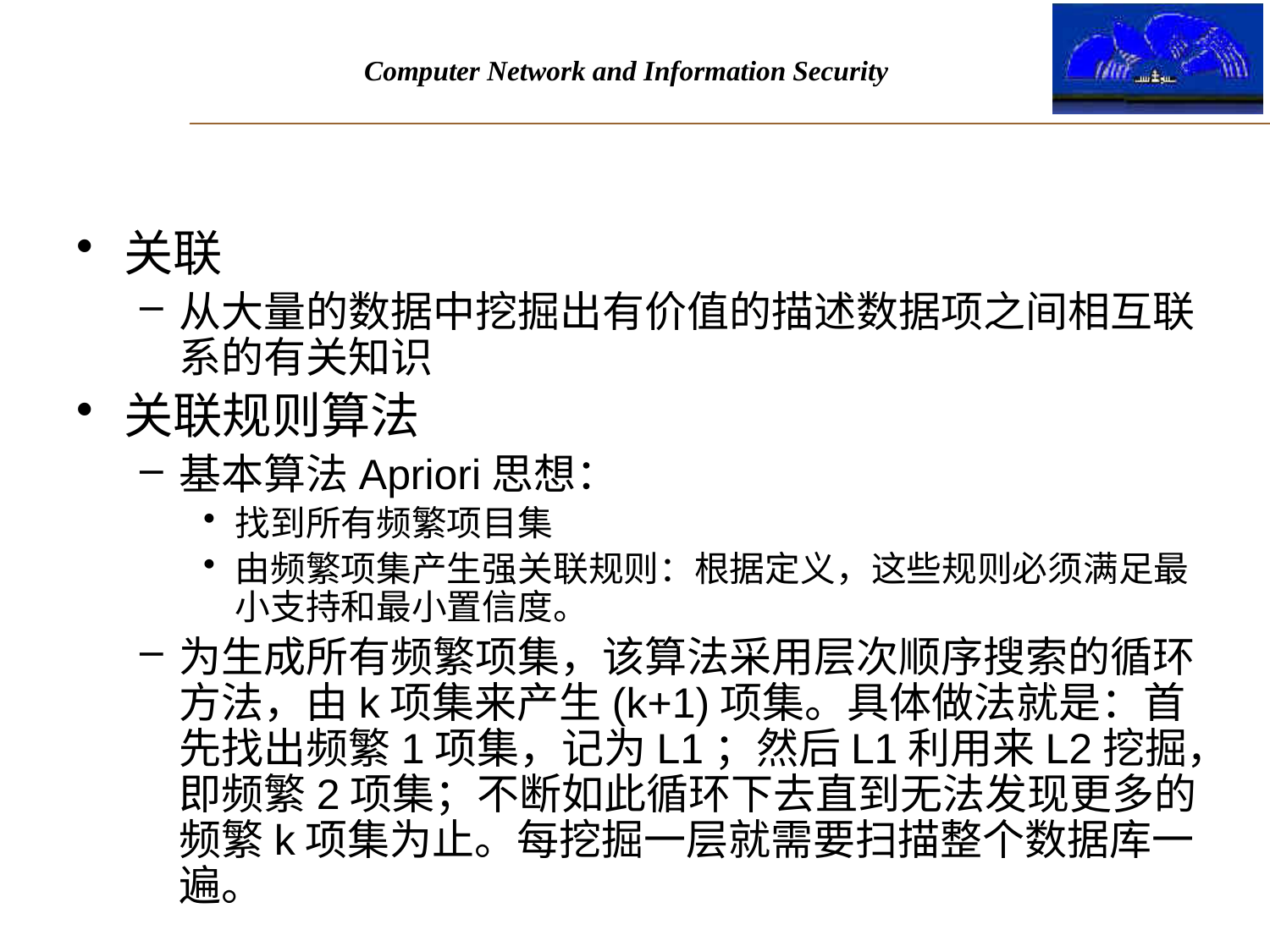

#
关联
从大量的数据中挖掘出有价值的描述数据项之间相互联系的有关知识
关联规则算法
基本算法Apriori思想：
找到所有频繁项目集
由频繁项集产生强关联规则：根据定义，这些规则必须满足最小支持和最小置信度。
为生成所有频繁项集，该算法采用层次顺序搜索的循环方法，由k项集来产生(k+1)项集。具体做法就是：首先找出频繁1项集，记为L1；然后L1利用来L2挖掘，即频繁2项集；不断如此循环下去直到无法发现更多的频繁k项集为止。每挖掘一层就需要扫描整个数据库一遍。